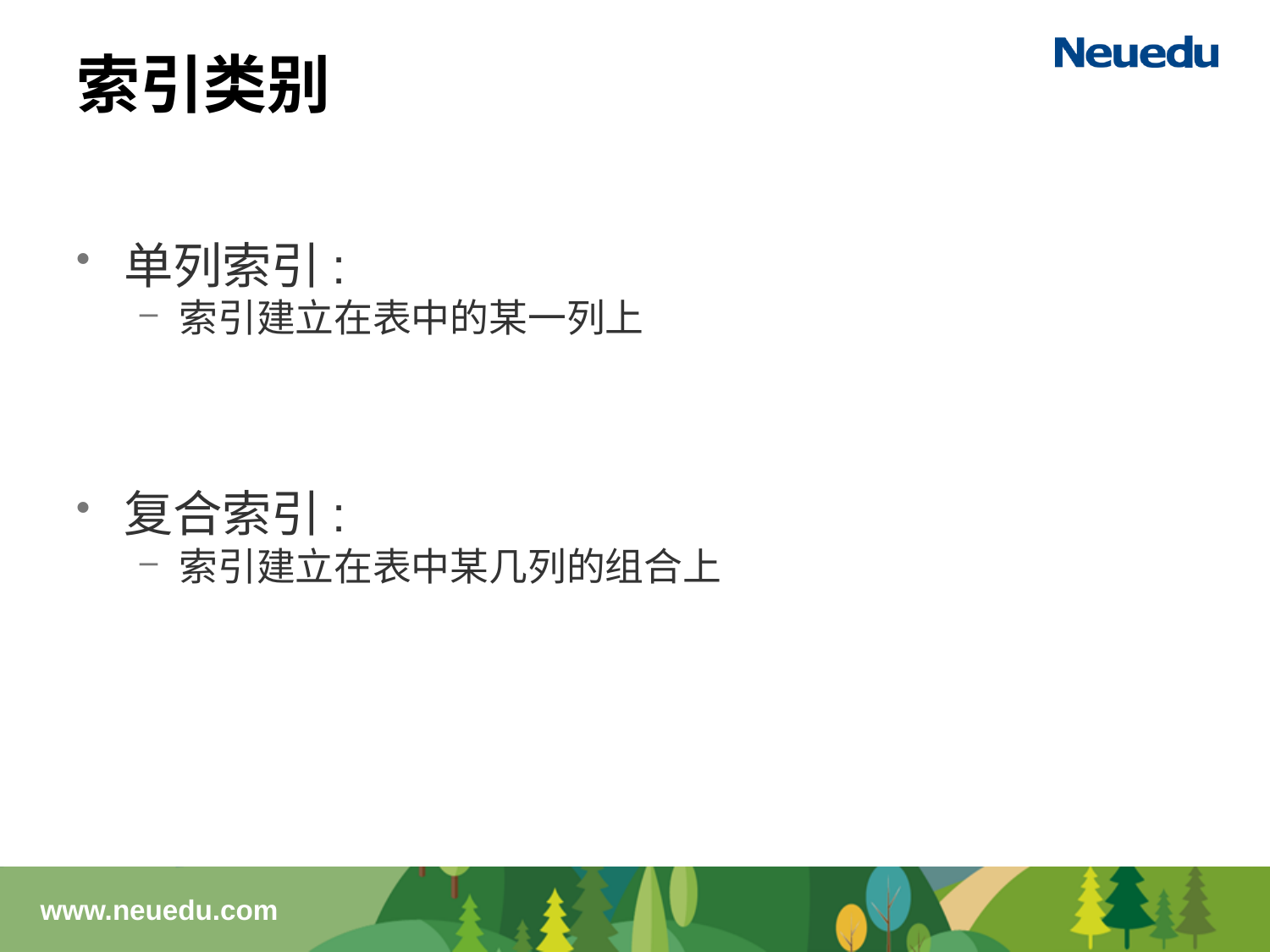

# 索引类别

单列索引:
索引建立在表中的某一列上

复合索引:
索引建立在表中某几列的组合上